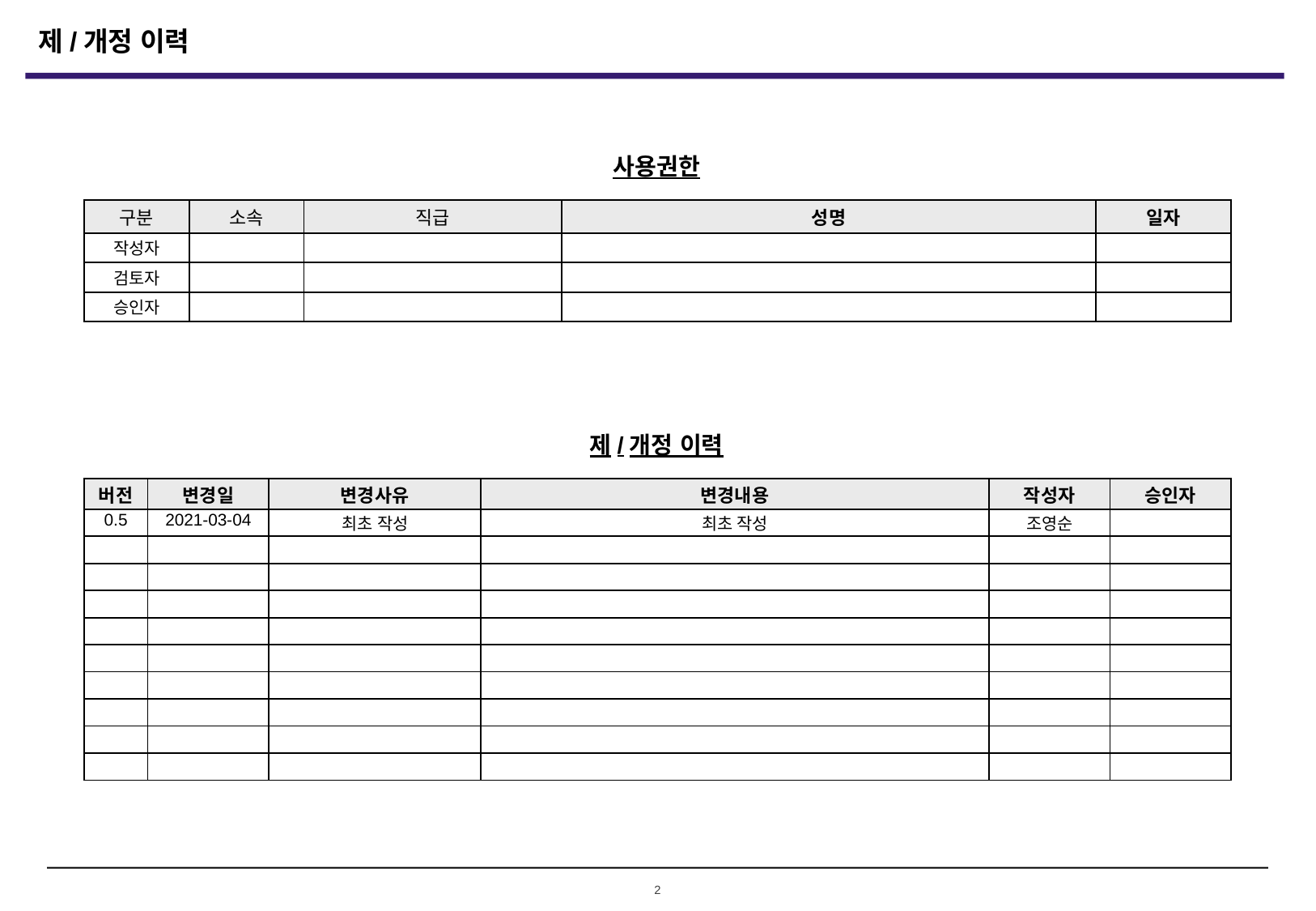

제/개정 이력
사용권한
| 구분 | 소속 | 직급 | 성명 | 일자 |
| --- | --- | --- | --- | --- |
| 작성자 |  |  |  |  |
| 검토자 |  |  |  |  |
| 승인자 |  |  |  |  |
제/개정 이력
| 버전 | 변경일 | 변경사유 | 변경내용 | 작성자 | 승인자 |
| --- | --- | --- | --- | --- | --- |
| 0.5 | 2021-03-04 | 최초 작성 | 최초 작성 | 조영순 |  |
|  |  |  |  |  |  |
|  |  |  |  |  |  |
|  |  |  |  |  |  |
|  |  |  |  |  |  |
|  |  |  |  |  |  |
|  |  |  |  |  |  |
|  |  |  |  |  |  |
|  |  |  |  |  |  |
|  |  |  |  |  |  |